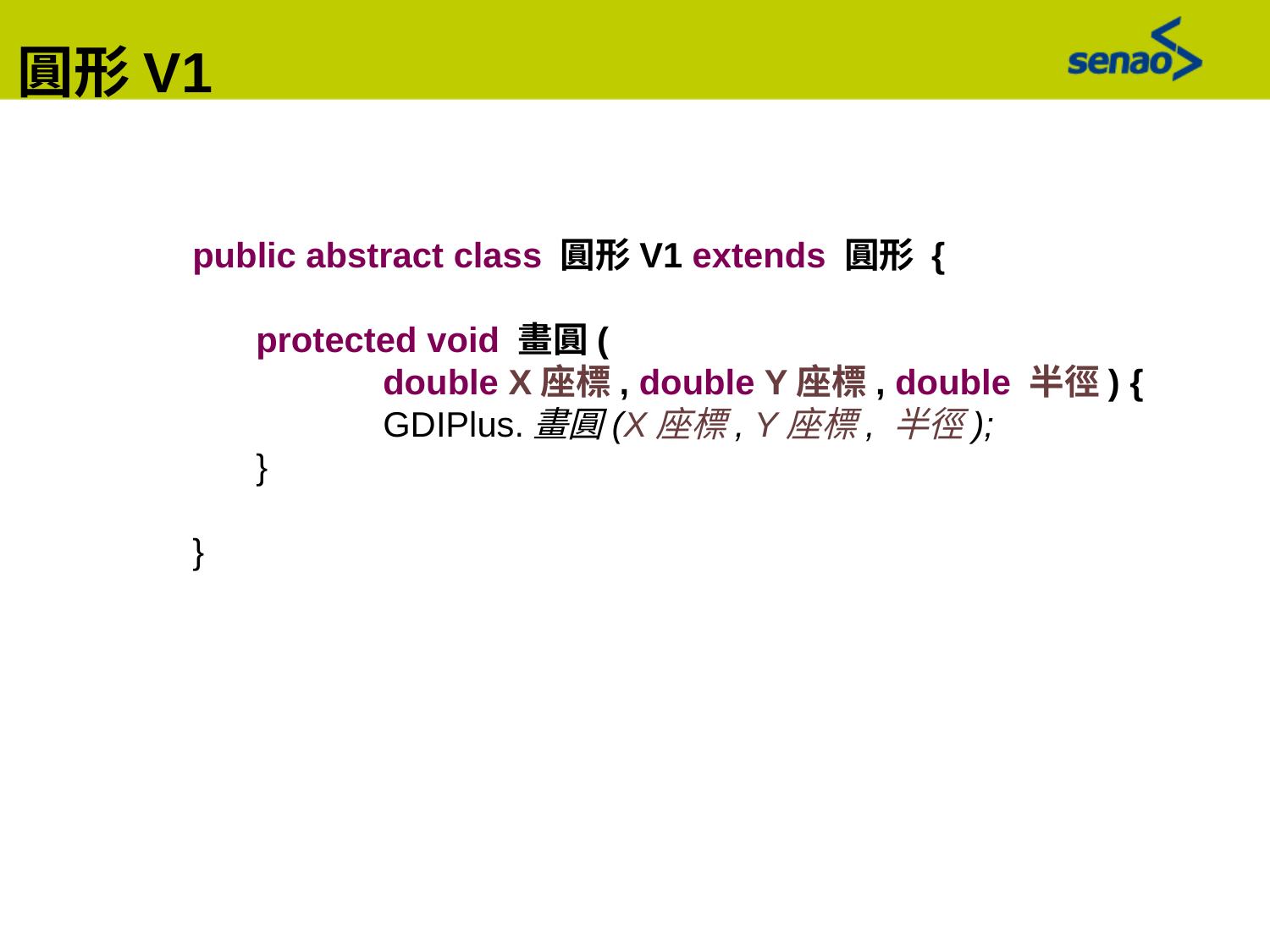

圓形V1
public abstract class 圓形V1 extends 圓形 {

protected void 畫圓(
	double X座標, double Y座標, double 半徑) {
	GDIPlus.畫圓(X座標, Y座標, 半徑);
}

}